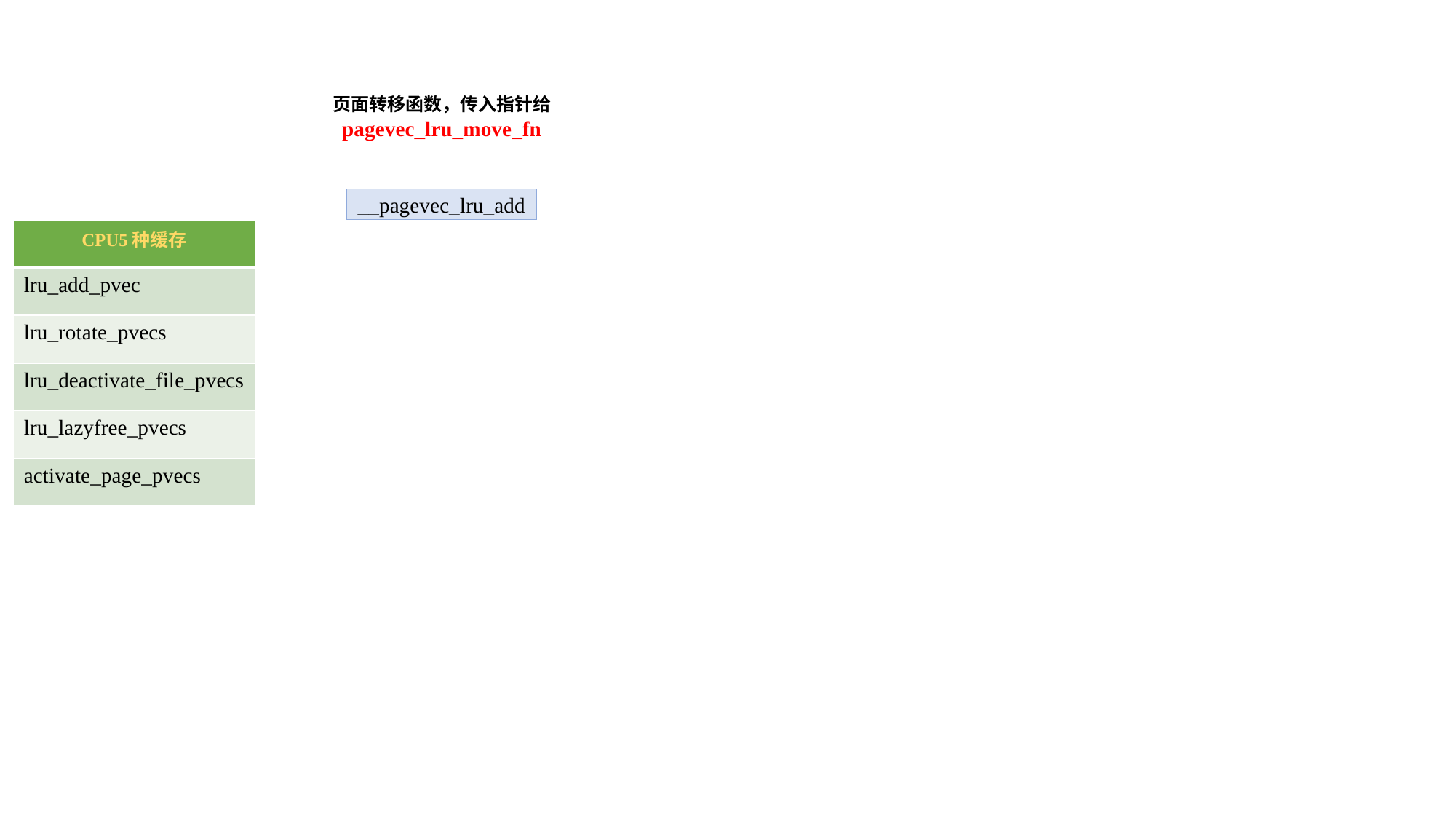

页面转移函数，传入指针给
pagevec_lru_move_fn

__pagevec_lru_add
| CPU5种缓存 |
| --- |
| lru\_add\_pvec |
| lru\_rotate\_pvecs |
| lru\_deactivate\_file\_pvecs |
| lru\_lazyfree\_pvecs |
| activate\_page\_pvecs |